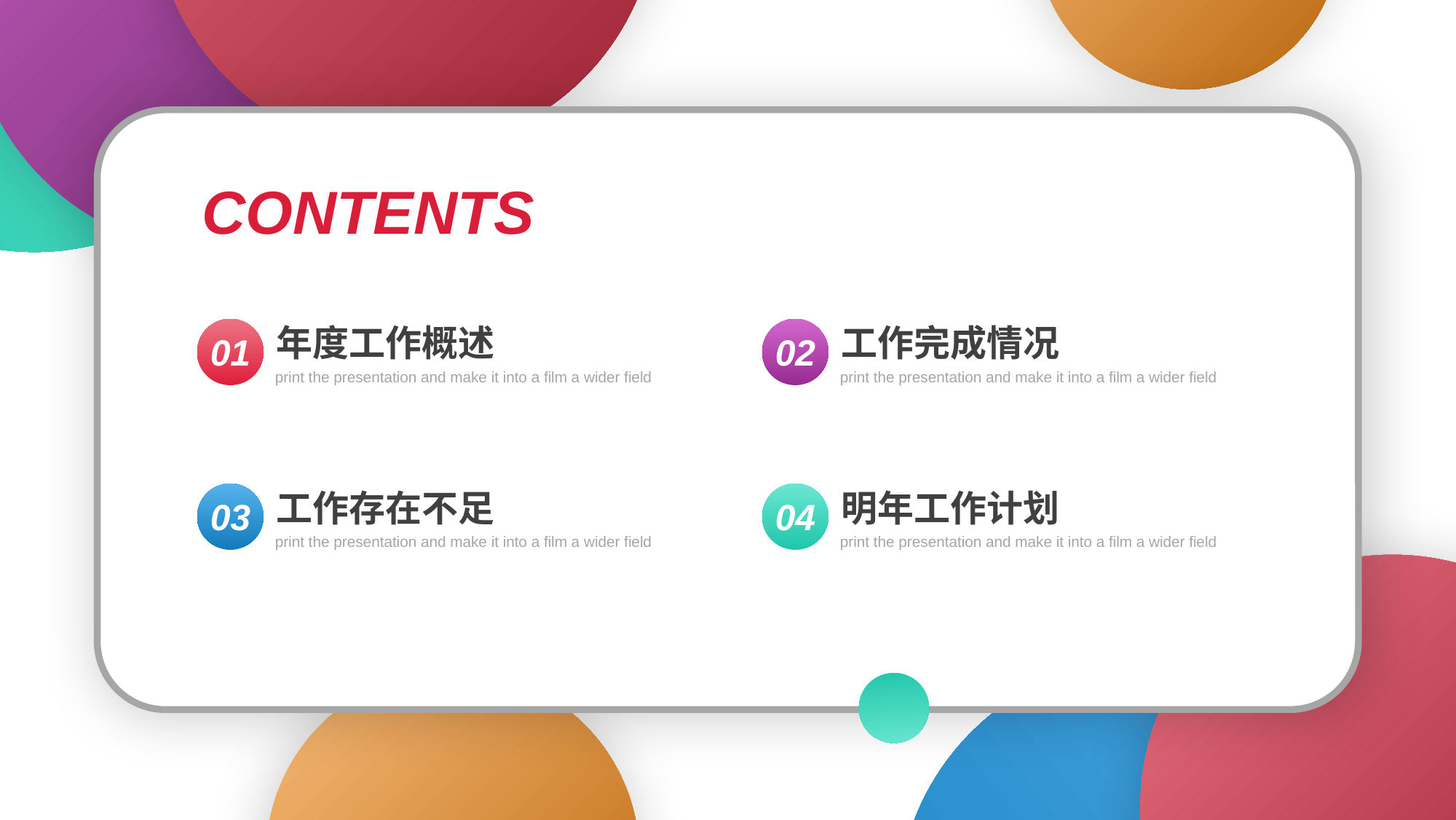

CONTENTS
年度工作概述

01
print the presentation and make it into a film a wider field
工作完成情况

02
print the presentation and make it into a film a wider field
工作存在不足

03
print the presentation and make it into a film a wider field
明年工作计划

04
print the presentation and make it into a film a wider field